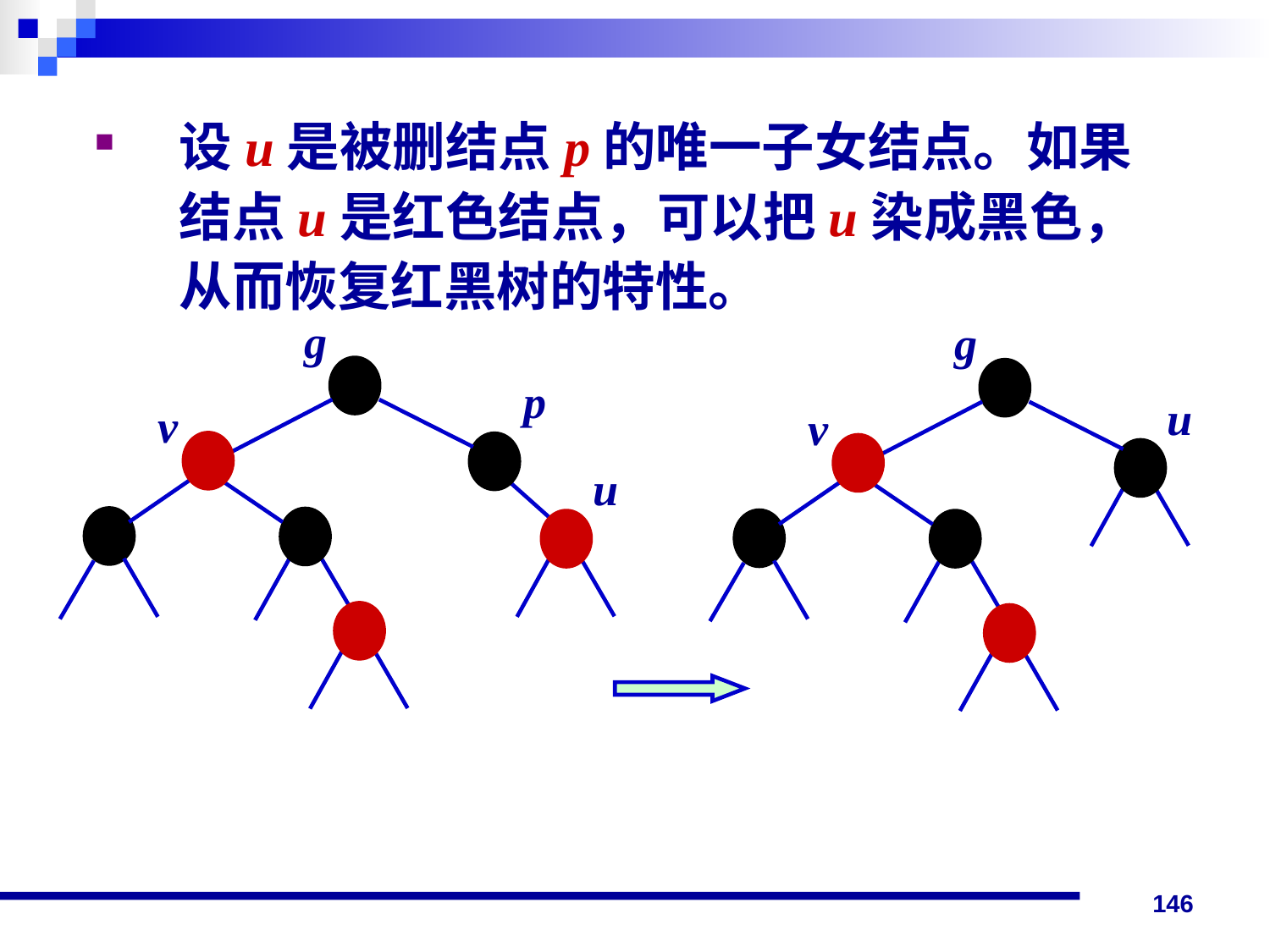

设u是被删结点p的唯一子女结点。如果结点u是红色结点，可以把u染成黑色，从而恢复红黑树的特性。
g

p
v

u

g

u
v

146